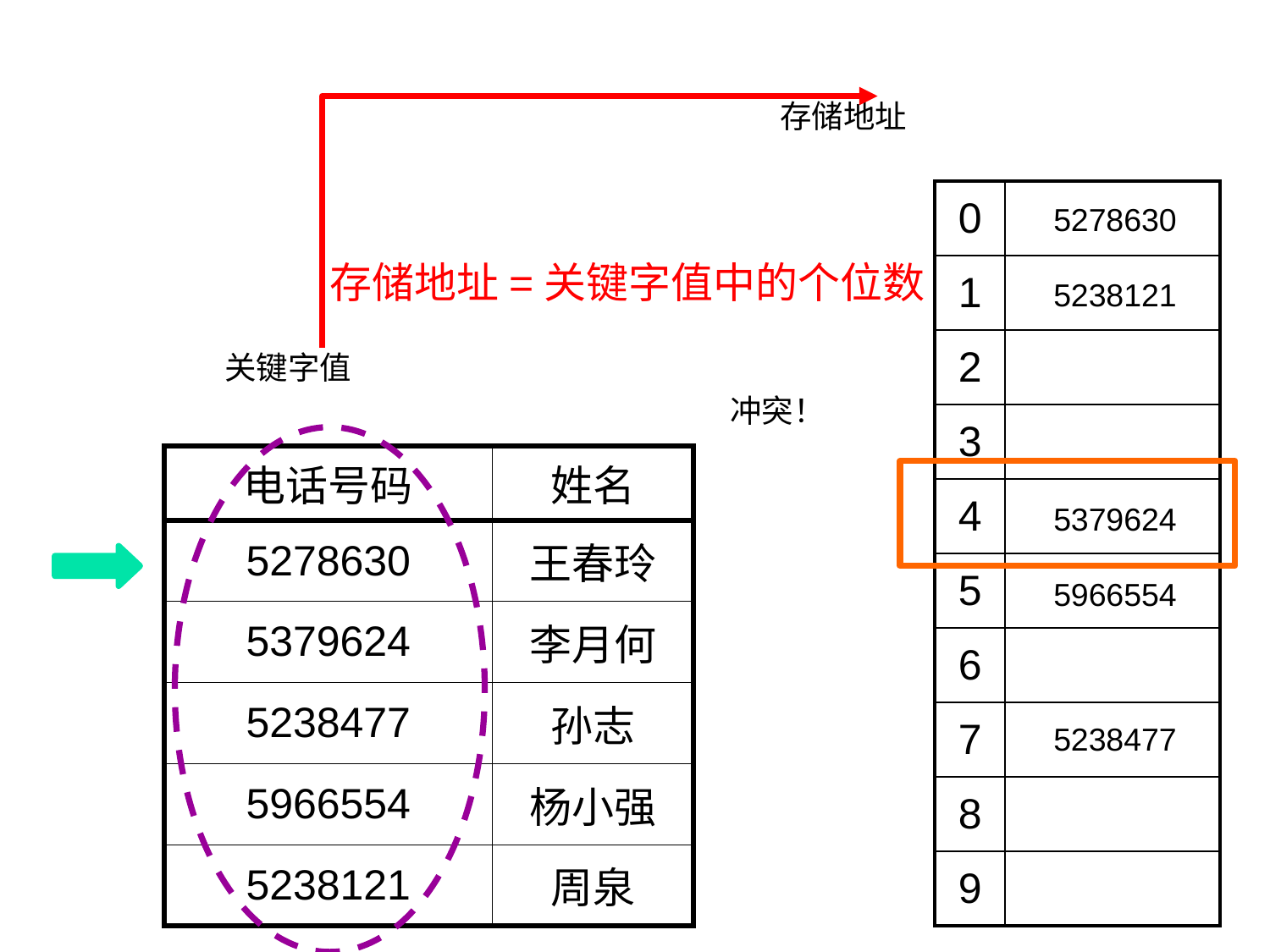

#
存储地址
| 0 |  |
| --- | --- |
| 1 |  |
| 2 |  |
| 3 |  |
| 4 |  |
| 5 |  |
| 6 |  |
| 7 |  |
| 8 |  |
| 9 |  |
5278630
存储地址=关键字值中的个位数
5238121
关键字值
冲突！

| 电话号码 | 姓名 |
| --- | --- |
| 5278630 | 王春玲 |
| 5379624 | 李月何 |
| 5238477 | 孙志 |
| 5966554 | 杨小强 |
| 5238121 | 周泉 |

5379624

5966554
5238477